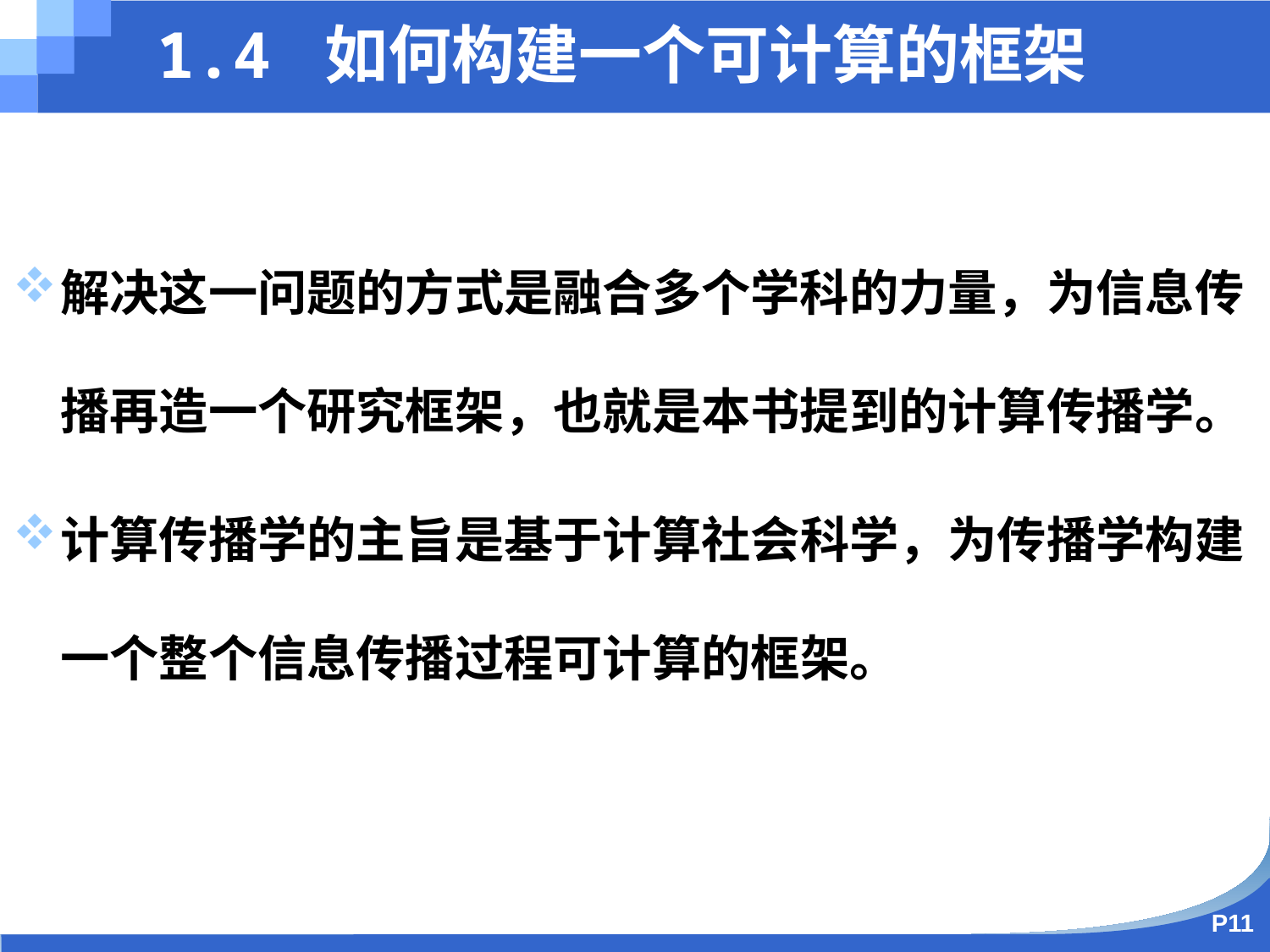

1.4 如何构建一个可计算的框架
解决这一问题的方式是融合多个学科的力量，为信息传播再造一个研究框架，也就是本书提到的计算传播学。
计算传播学的主旨是基于计算社会科学，为传播学构建一个整个信息传播过程可计算的框架。
P11